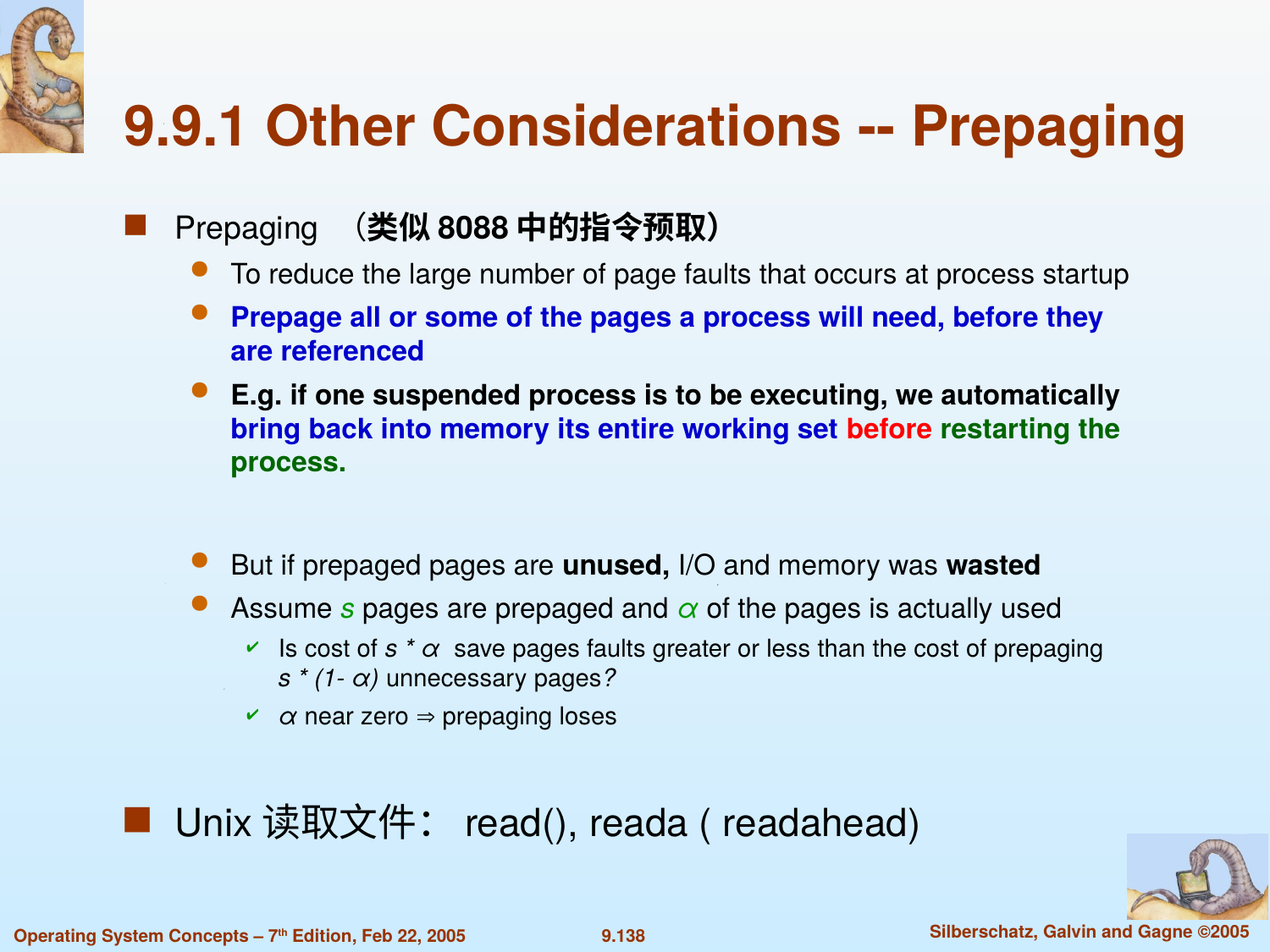

9.9.1 Other Considerations -- Prepaging
Prepaging （类似8088中的指令预取）
To reduce the large number of page faults that occurs at process startup
Prepage all or some of the pages a process will need, before they are referenced
E.g. if one suspended process is to be executing, we automatically bring back into memory its entire working set before restarting the process.

But if prepaged pages are unused, I/O and memory was wasted
Assume s pages are prepaged and α of the pages is actually used
Is cost of s * α  save pages faults greater or less than the cost of prepaging
s * (1- α) unnecessary pages?
α near zero ⇒ prepaging loses

Unix读取文件：read(), reada ( readahead)